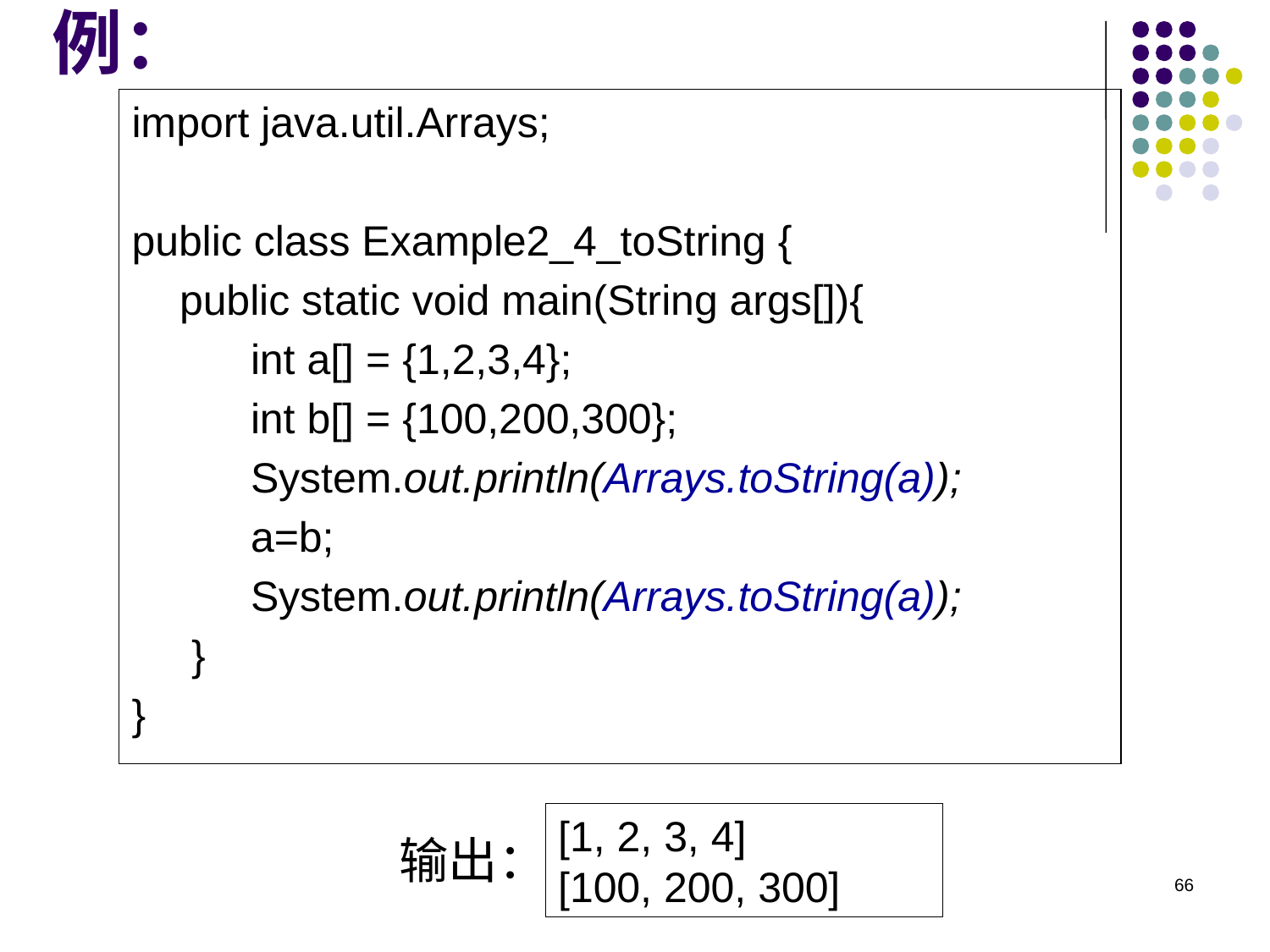

# 例：
import java.util.Arrays;

public class Example2_4_toString {
public static void main(String args[]){
      int a[] = {1,2,3,4};
      int b[] = {100,200,300};
      System.out.println(Arrays.toString(a));
      a=b;
      System.out.println(Arrays.toString(a));
 }
}
[1, 2, 3, 4]
[100, 200, 300]
输出：
66